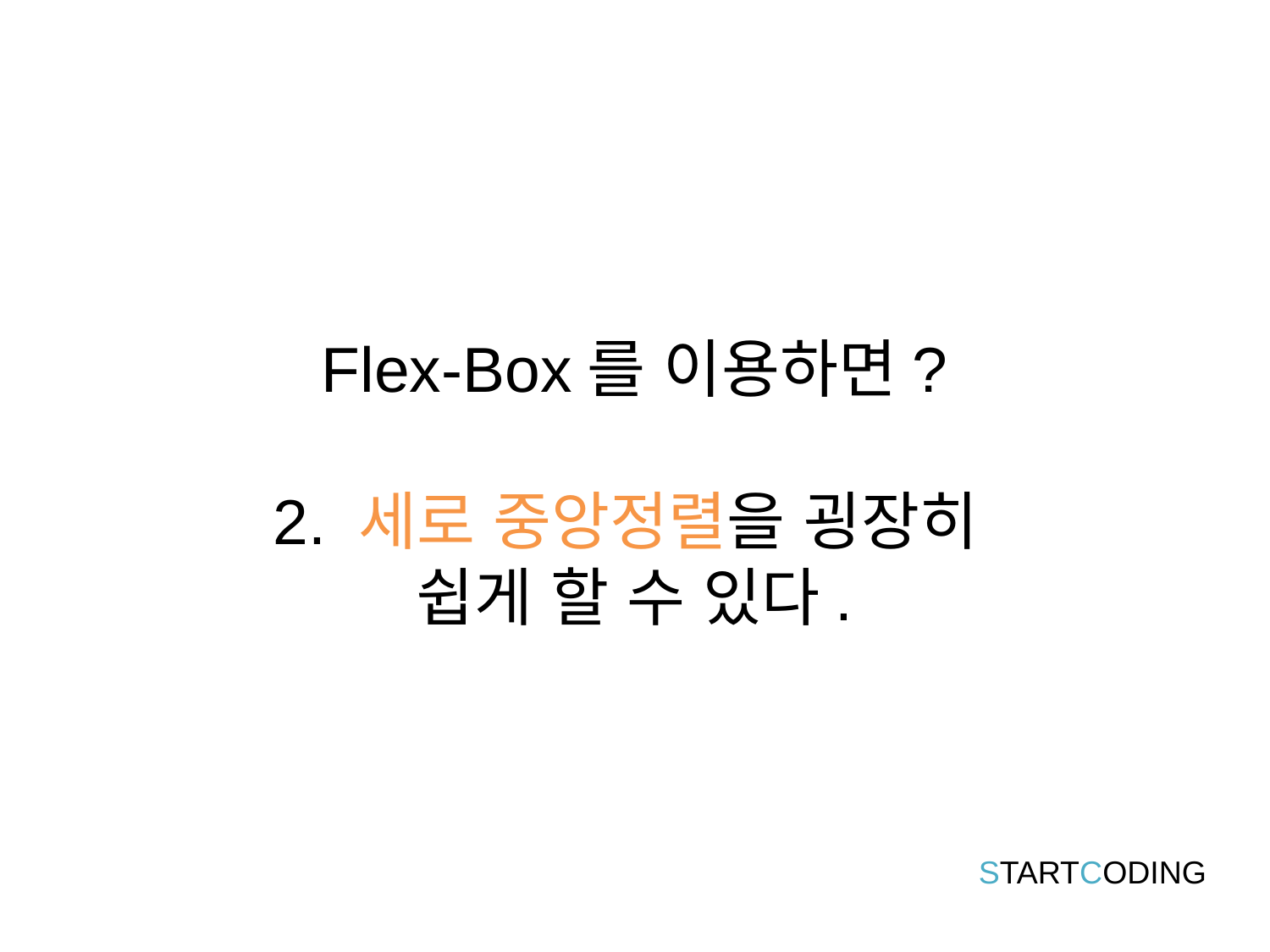

Flex-Box를 이용하면?

2. 세로 중앙정렬을 굉장히
쉽게 할 수 있다.
STARTCODING